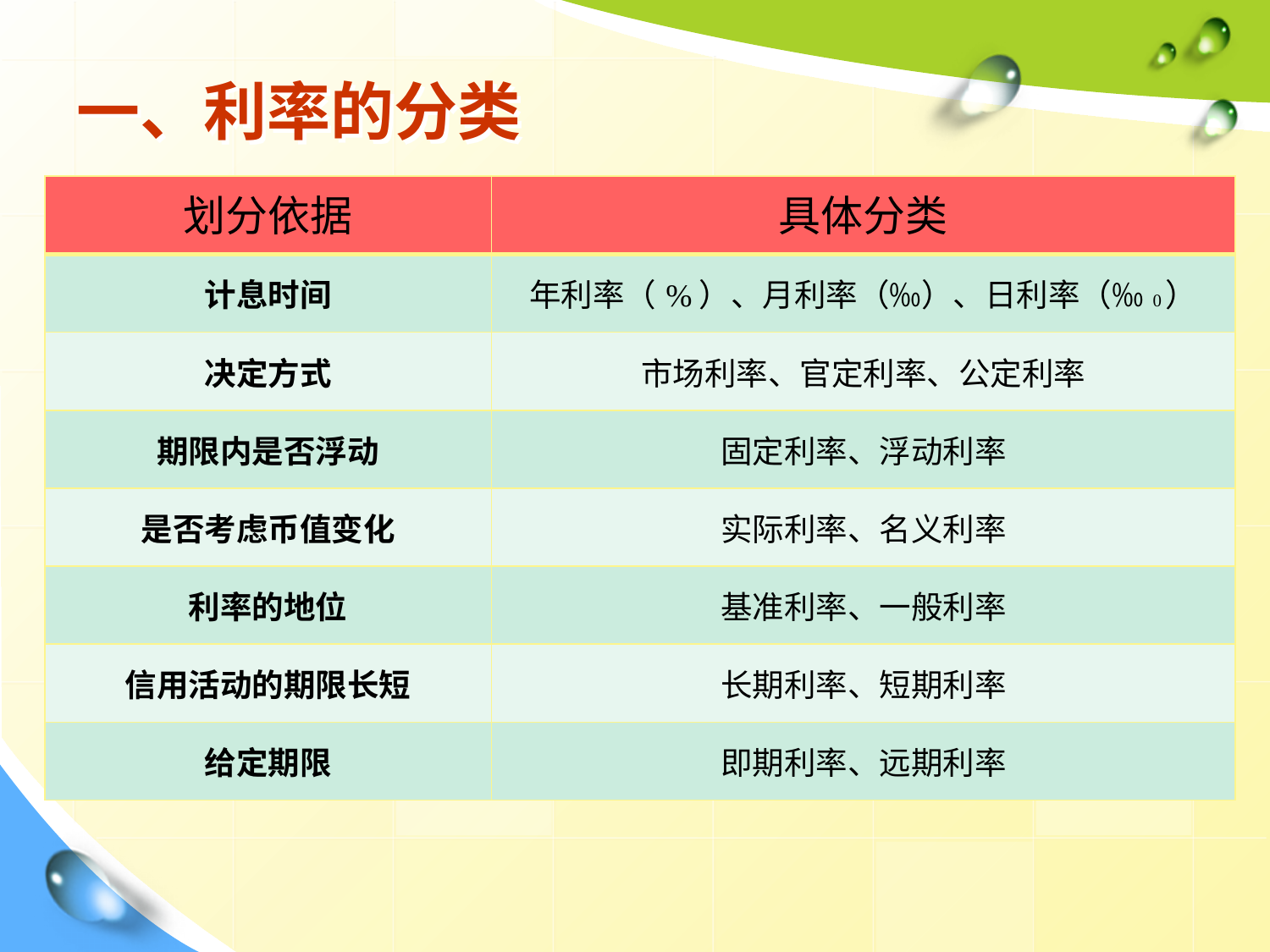

# 一、利率的分类
| 划分依据 | 具体分类 |
| --- | --- |
| 计息时间 | 年利率（%）、月利率（‰）、日利率（‰0） |
| 决定方式 | 市场利率、官定利率、公定利率 |
| 期限内是否浮动 | 固定利率、浮动利率 |
| 是否考虑币值变化 | 实际利率、名义利率 |
| 利率的地位 | 基准利率、一般利率 |
| 信用活动的期限长短 | 长期利率、短期利率 |
| 给定期限 | 即期利率、远期利率 |